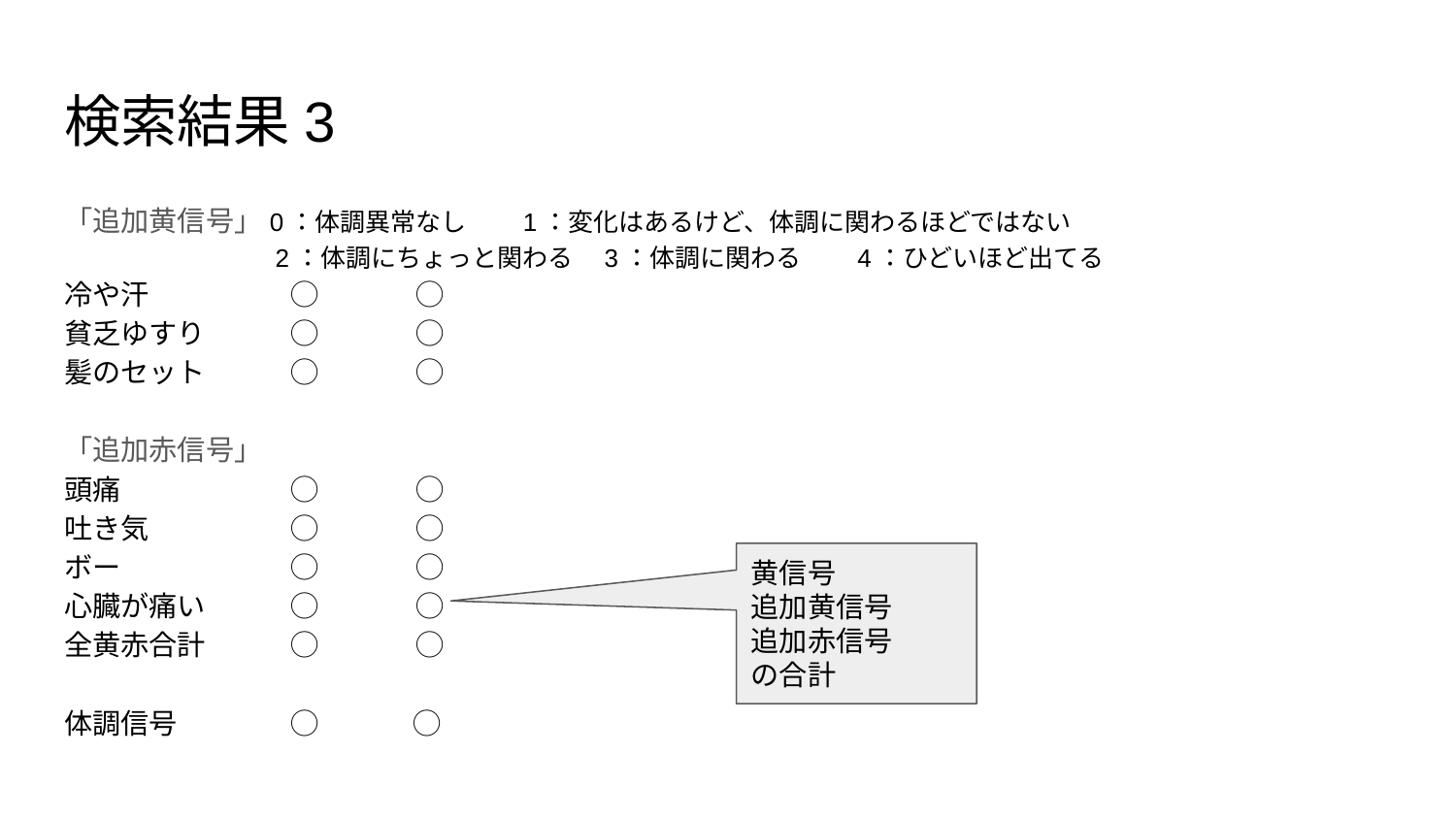

# 検索結果3
「追加黄信号」0：体調異常なし　　1：変化はあるけど、体調に関わるほどではない
    　2：体調にちょっと関わる　3：体調に関わる　　4：ひどいほど出てる
冷や汗　　　　　◯            ◯
貧乏ゆすり　　　◯            ◯
髪のセット　　　◯            ◯

「追加赤信号」
頭痛　　　　　　◯            ◯
吐き気　　　　　◯            ◯
ボー　　　　　　◯            ◯
心臓が痛い　　　◯            ◯
全黄赤合計　　　◯            ◯

体調信号　　　　◯　　　 ◯

黄信号
追加黄信号
追加赤信号
の合計